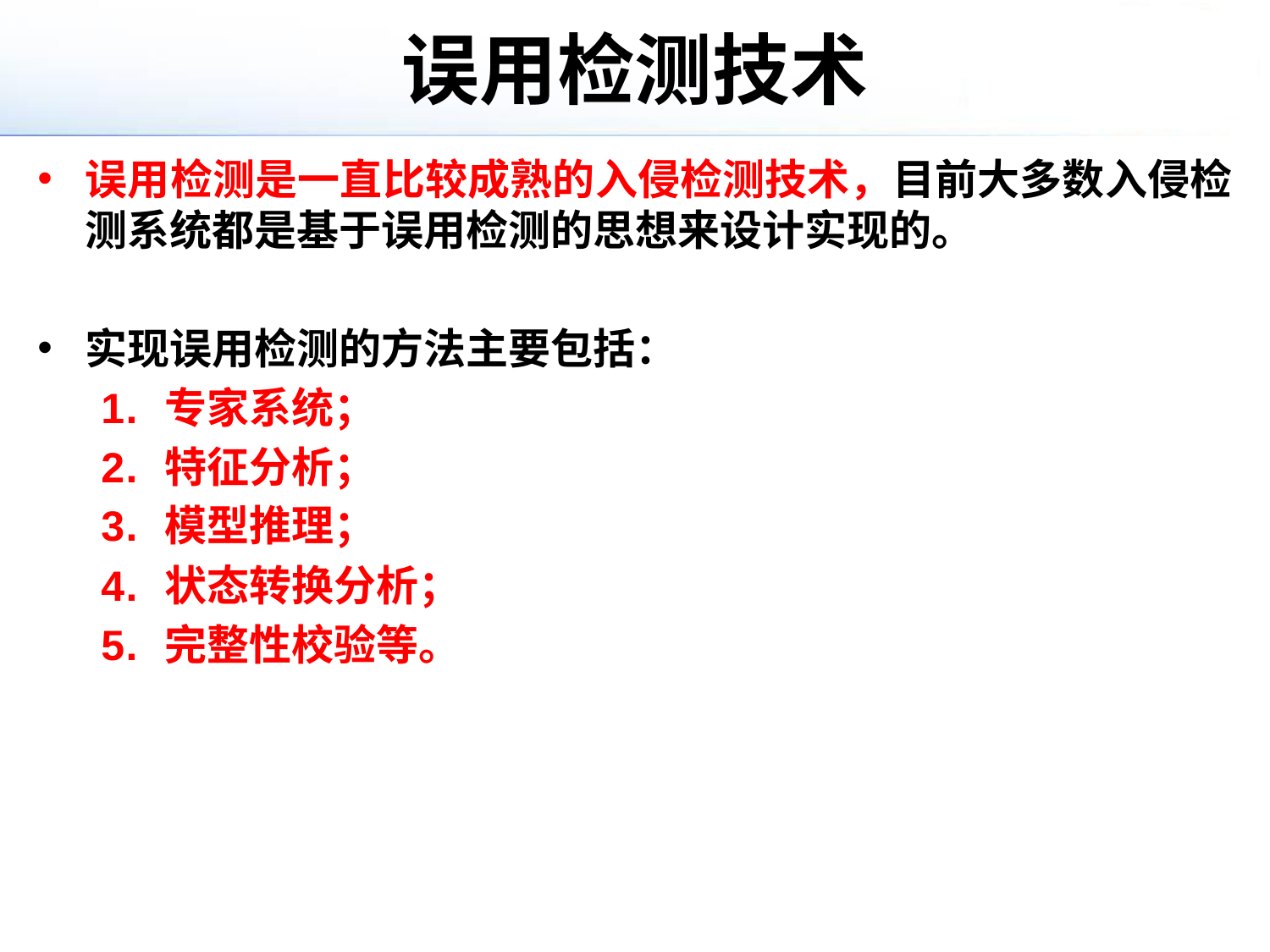

# 误用检测技术
误用检测是一直比较成熟的入侵检测技术，目前大多数入侵检测系统都是基于误用检测的思想来设计实现的。

实现误用检测的方法主要包括：
专家系统；
特征分析；
模型推理；
状态转换分析；
完整性校验等。